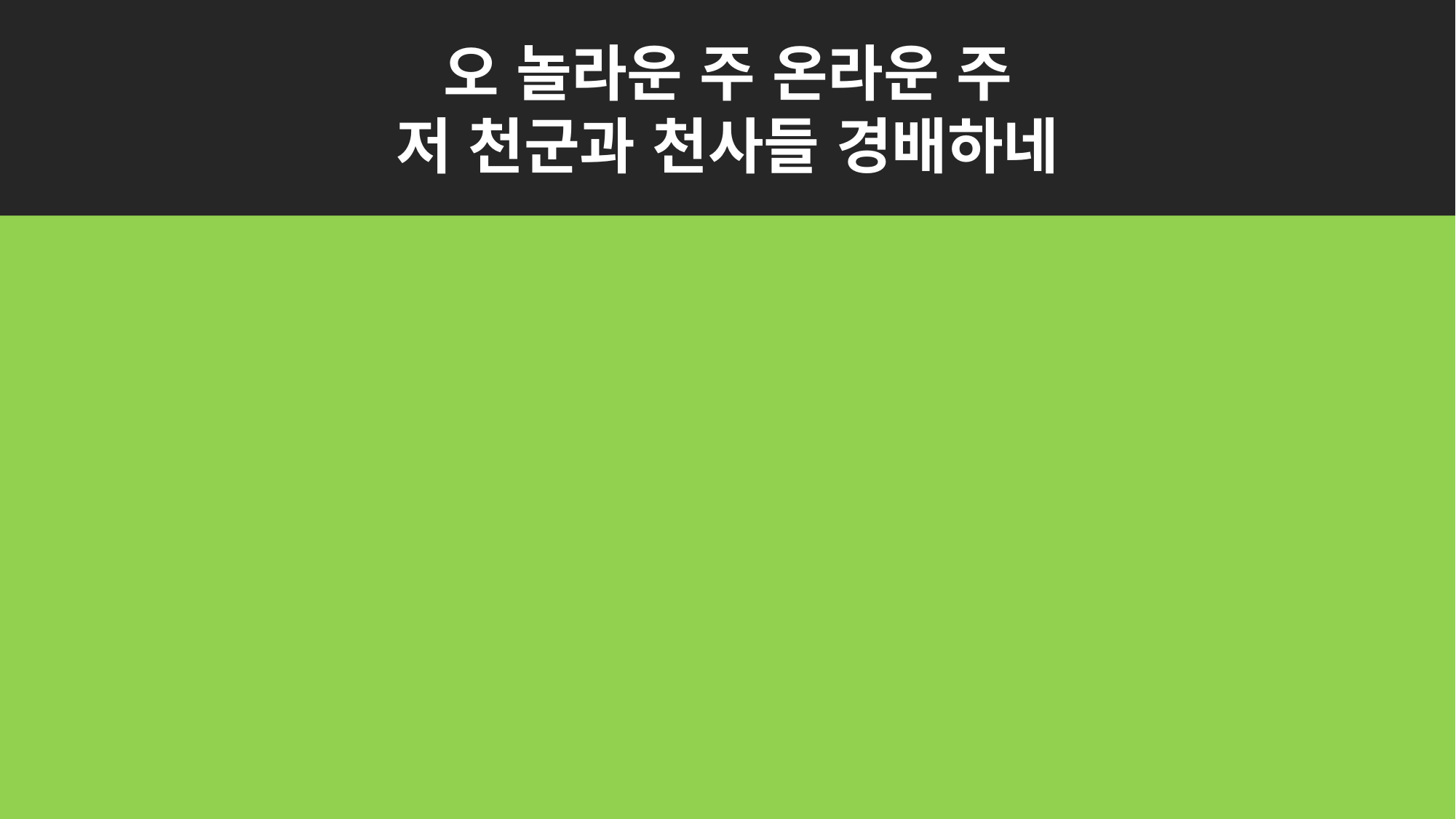

오 놀라운 주 온라운 주
저 천군과 천사들 경배하네